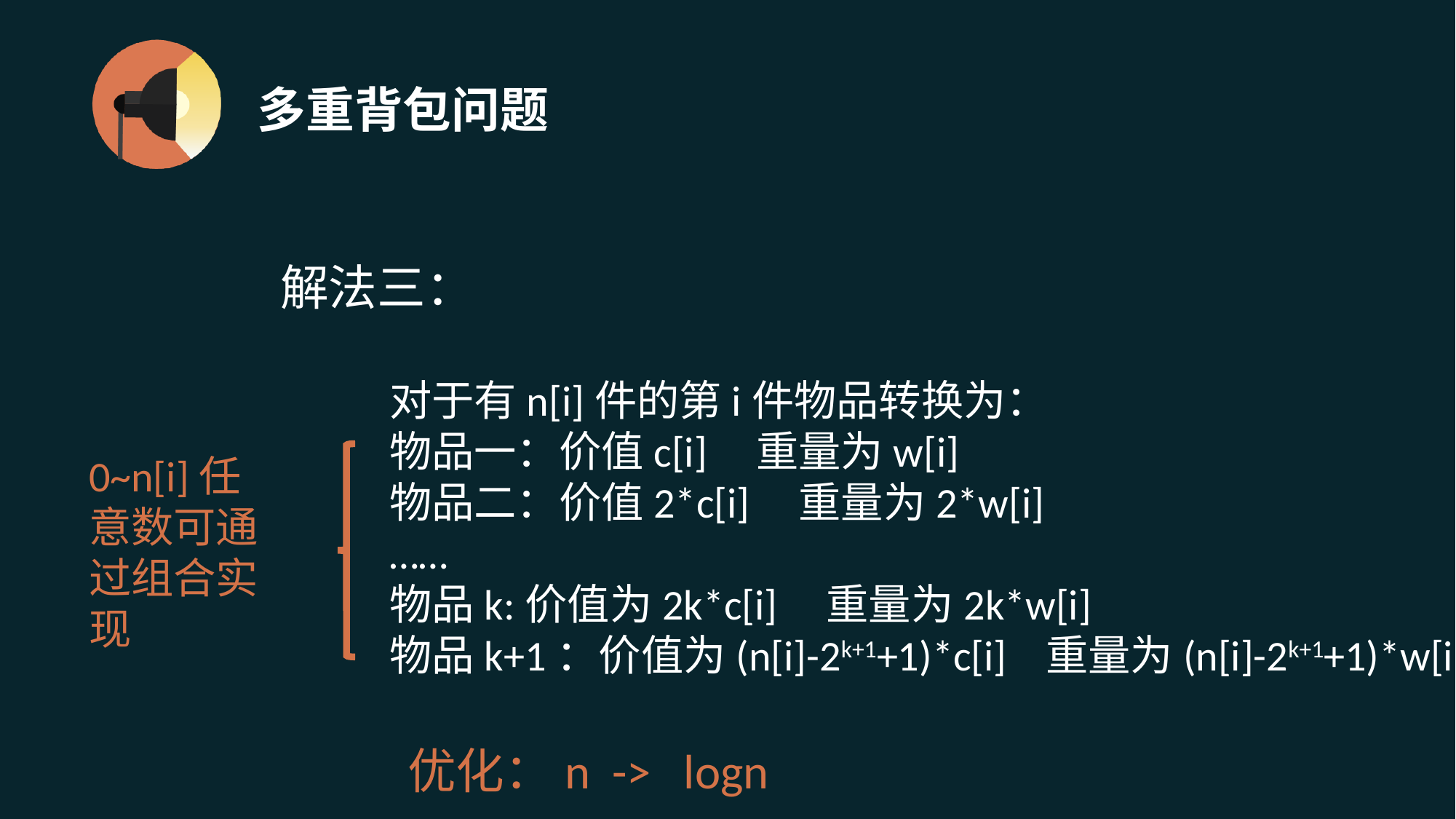

# 多重背包问题
解法三：

	对于有n[i]件的第i件物品转换为：
	物品一：价值c[i]    重量为w[i]
	物品二：价值2*c[i]    重量为2*w[i]
	……
	物品k:价值为2k*c[i]    重量为2k*w[i]
	物品k+1：价值为(n[i]-2k+1+1)*c[i]   重量为(n[i]-2k+1+1)*w[i]
0~n[i]任意数可通过组合实现

优化：n  ->   logn